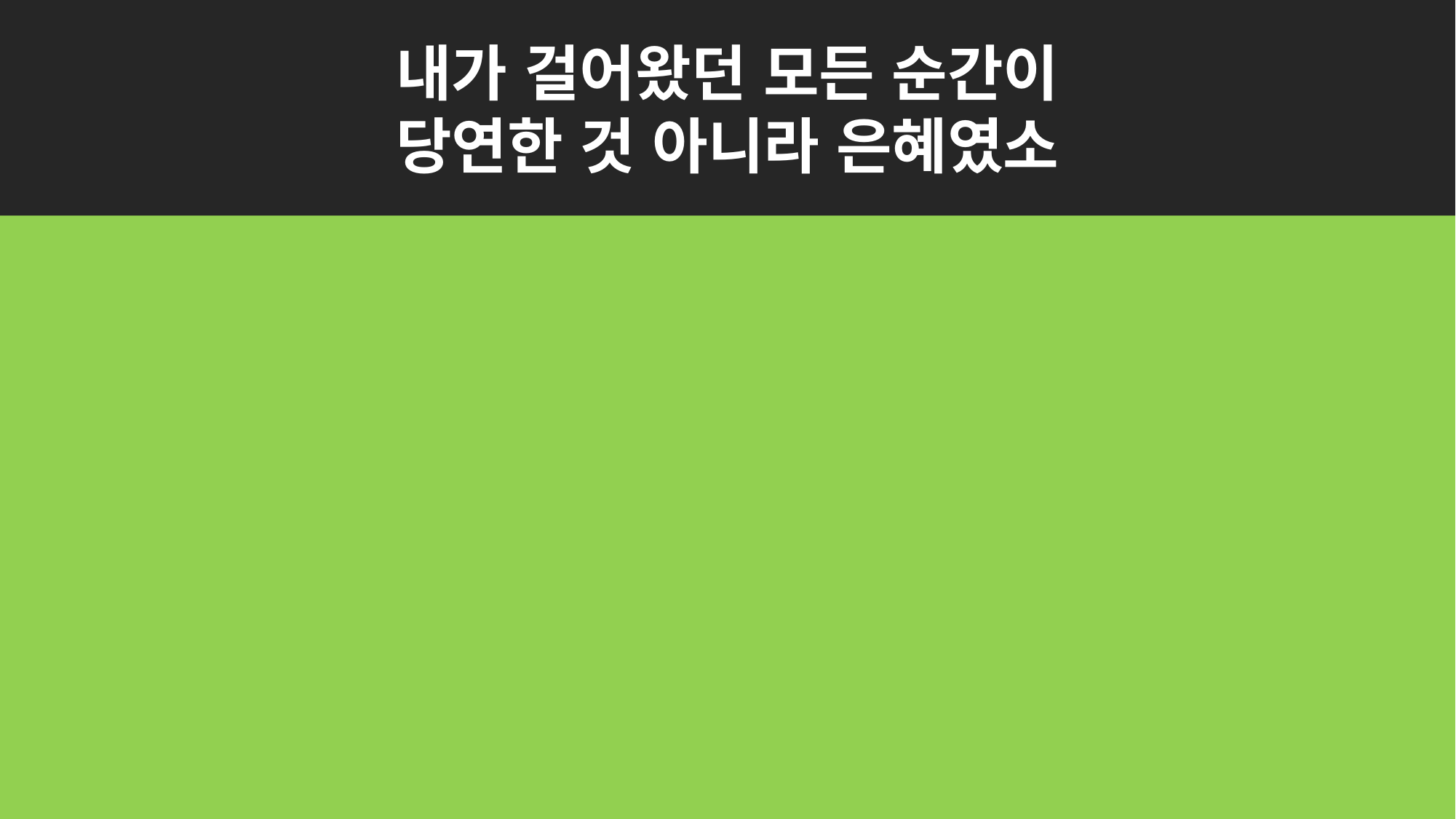

내가 걸어왔던 모든 순간이
당연한 것 아니라 은혜였소